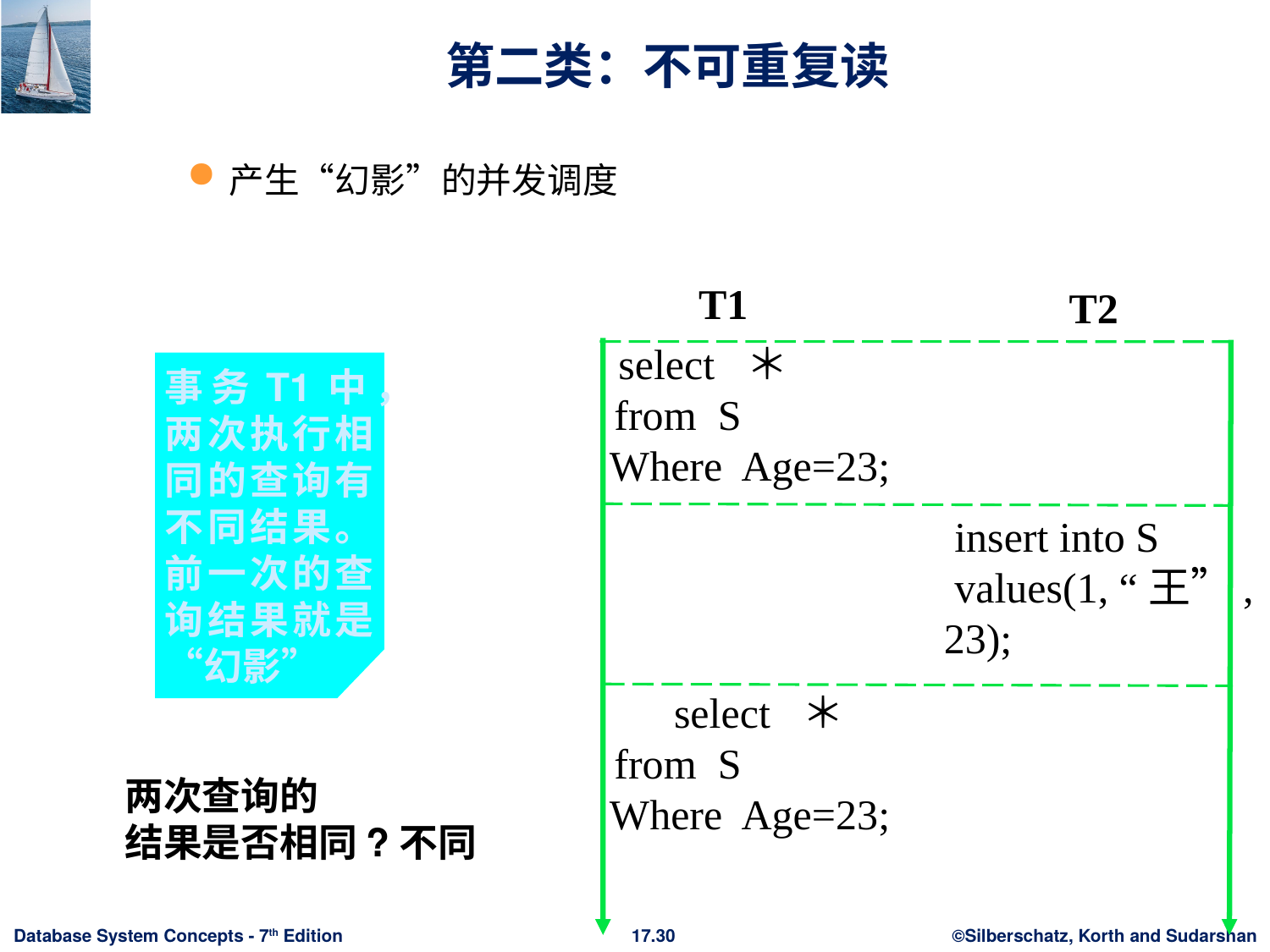

# 第二类：不可重复读
产生“幻影”的并发调度
T1
T2
　  select  ＊
      from  S
      Where  Age=23;

	select  ＊
      from  S
      Where  Age=23;

事务T1中，两次执行相同的查询有不同结果。前一次的查询结果就是 “幻影”
 insert into S
 values(1, “王”, 23);

两次查询的
结果是否相同?不同